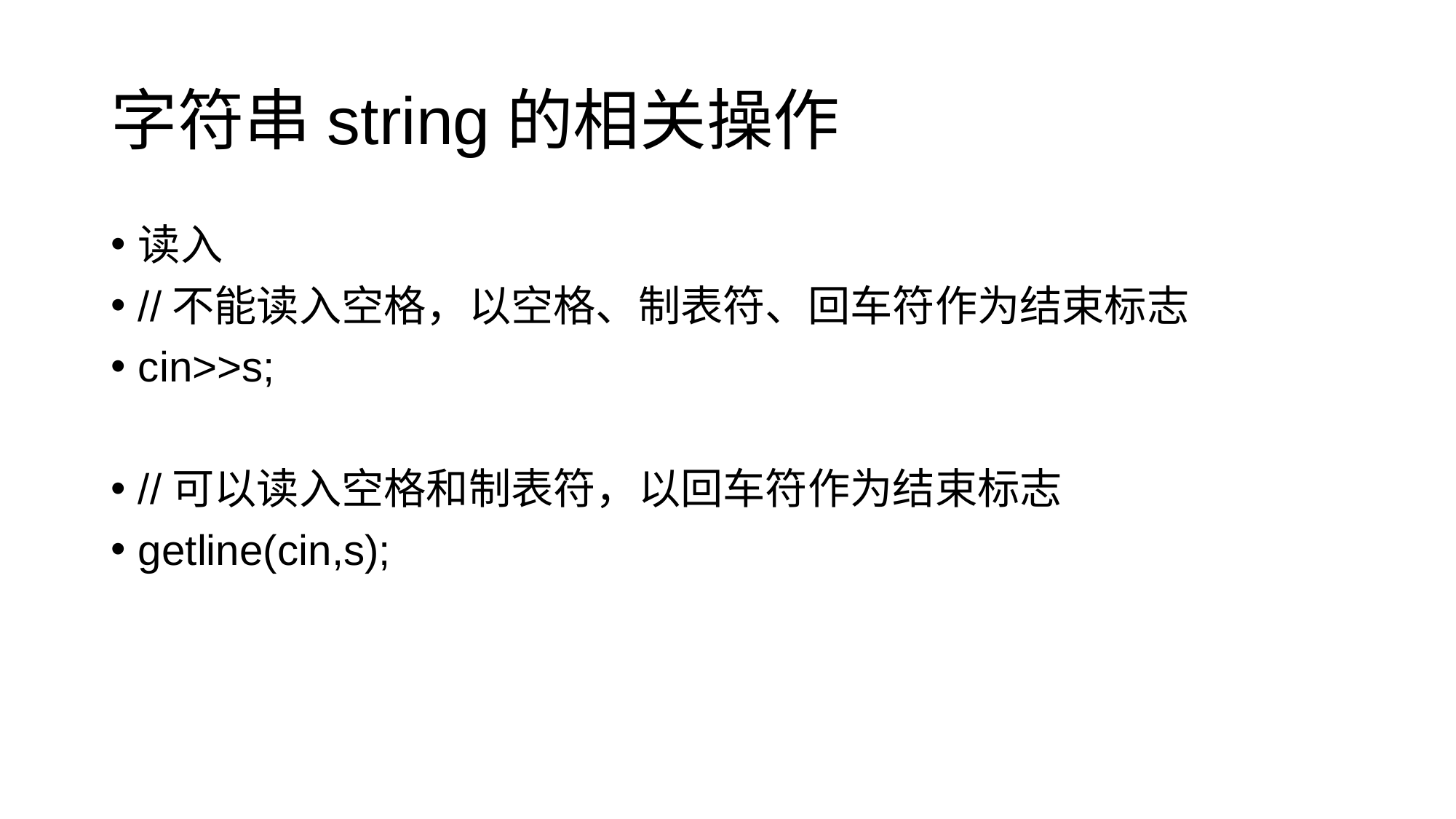

# 字符串string的相关操作
读入
//不能读入空格，以空格、制表符、回车符作为结束标志
cin>>s;

//可以读入空格和制表符，以回车符作为结束标志
getline(cin,s);